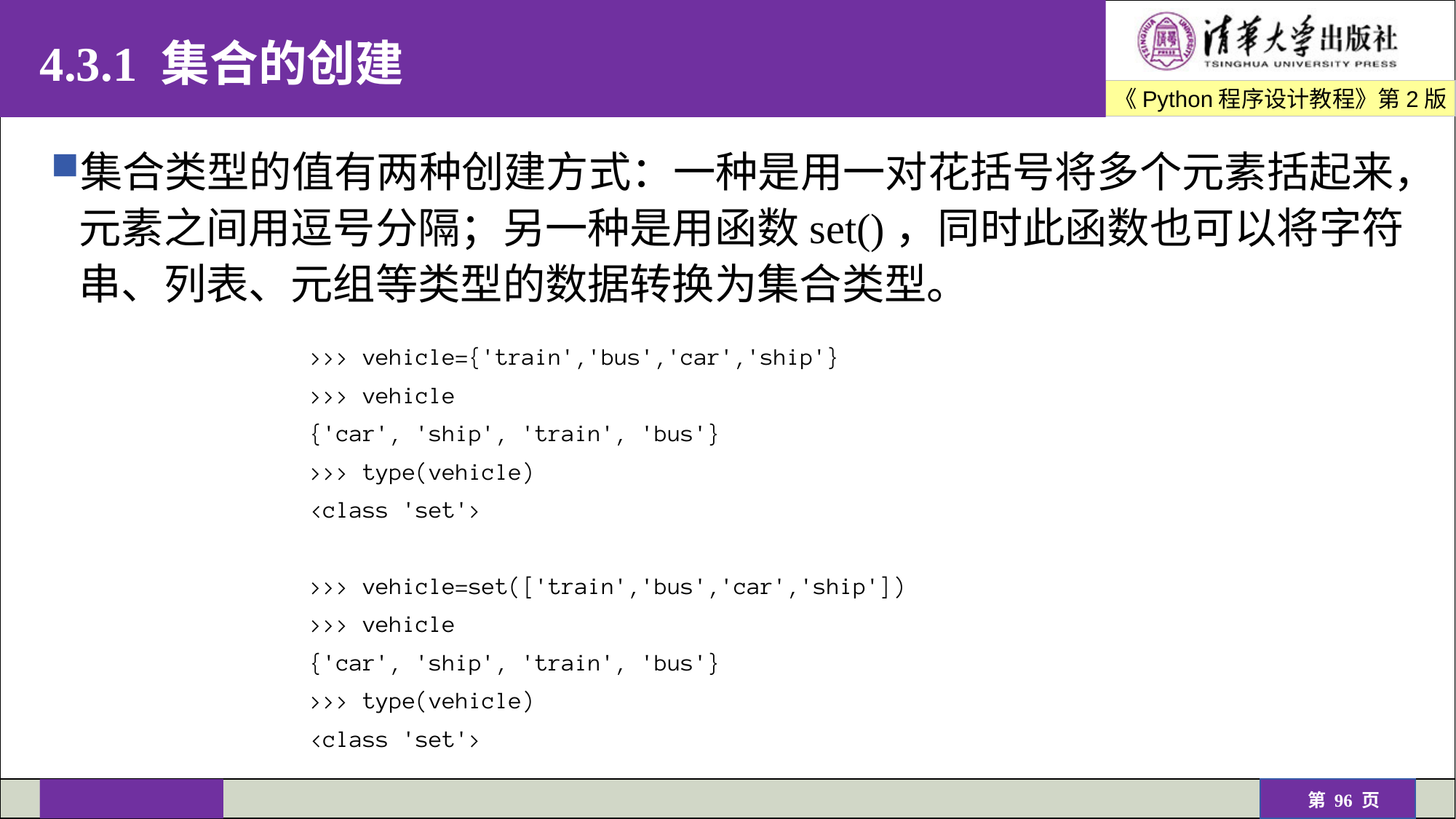

# 4.3.1 集合的创建
集合类型的值有两种创建方式：一种是用一对花括号将多个元素括起来，元素之间用逗号分隔；另一种是用函数set()，同时此函数也可以将字符串、列表、元组等类型的数据转换为集合类型。
>>> vehicle={'train','bus','car','ship'}
>>> vehicle
{'car', 'ship', 'train', 'bus'}
>>> type(vehicle)
<class 'set'>

>>> vehicle=set(['train','bus','car','ship'])
>>> vehicle
{'car', 'ship', 'train', 'bus'}
>>> type(vehicle)
<class 'set'>